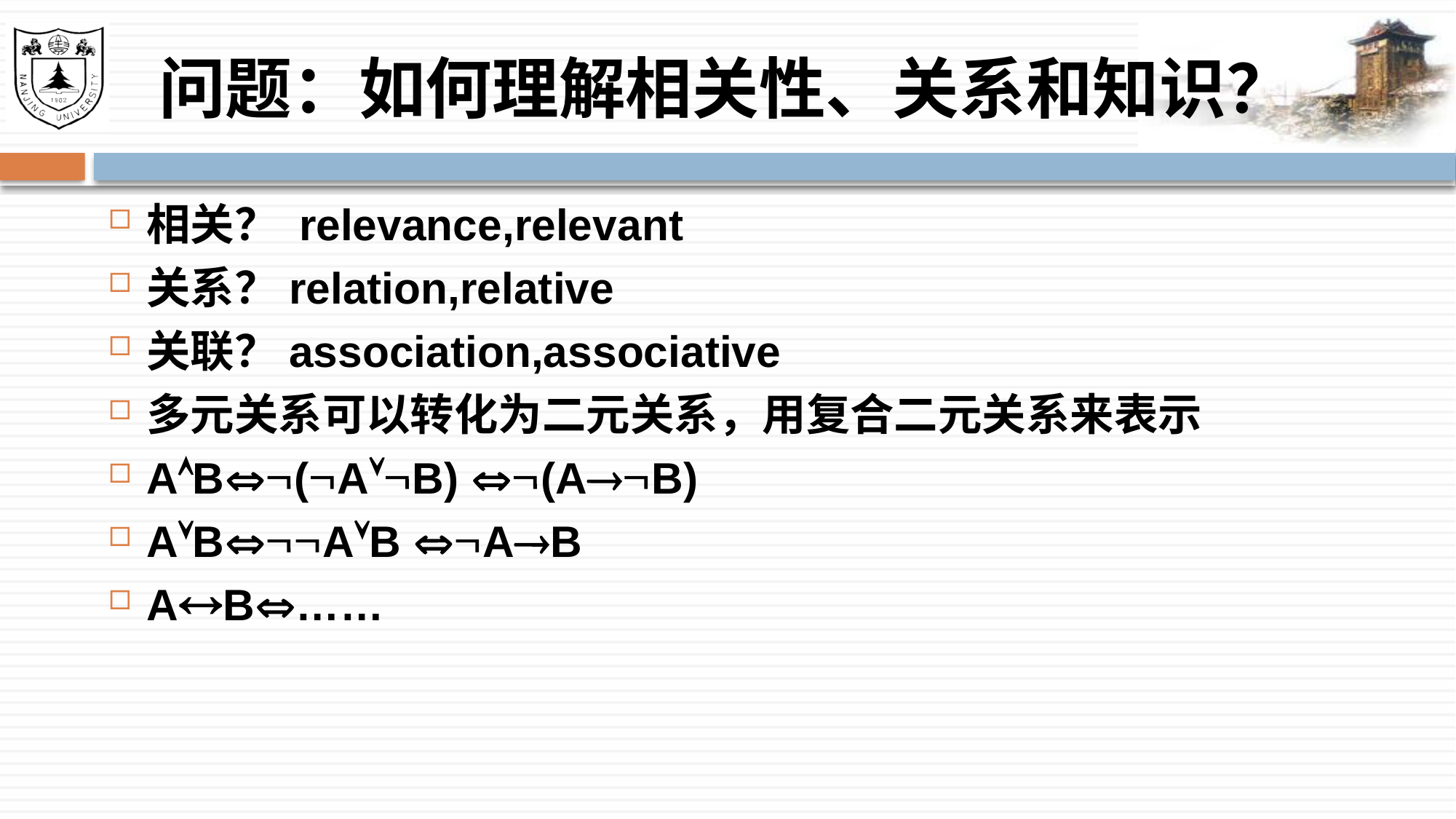

# 问题：如何理解相关性、关系和知识？
相关？ relevance,relevant
关系？relation,relative
关联？association,associative
多元关系可以转化为二元关系，用复合二元关系来表示
A∧B⇔¬(¬A∨¬B) ⇔¬(A→¬B)
A∨B⇔¬¬A∨B ⇔¬A→B
A↔B⇔……